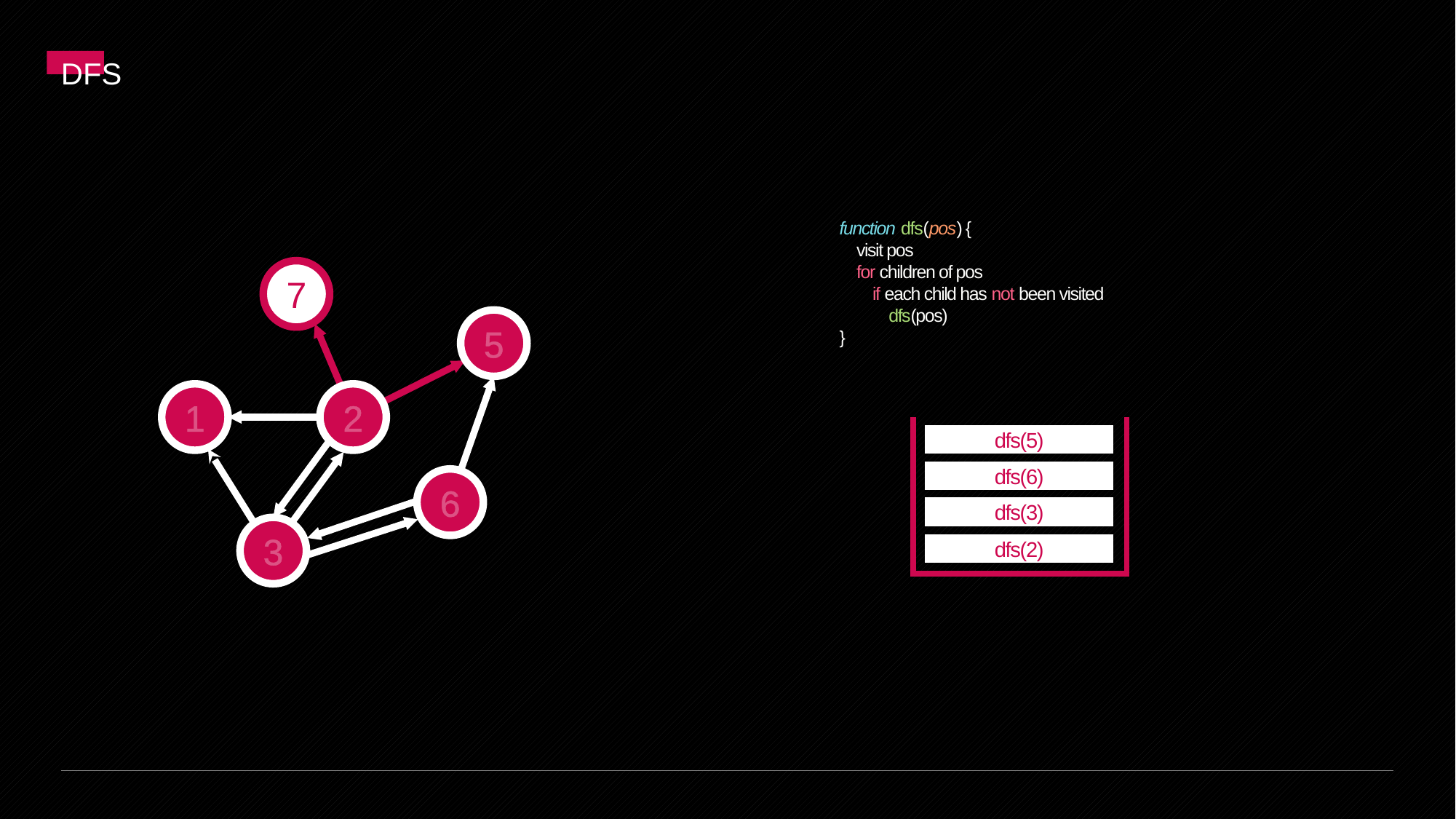

DFS

function dfs(pos) {
    visit pos
    for children of pos
        if each child has not been visited
            dfs(pos)
}
7
5
1
2
6
3
dfs(5)
dfs(6)
dfs(3)
dfs(2)
2021 알고리즘 특강 with C++